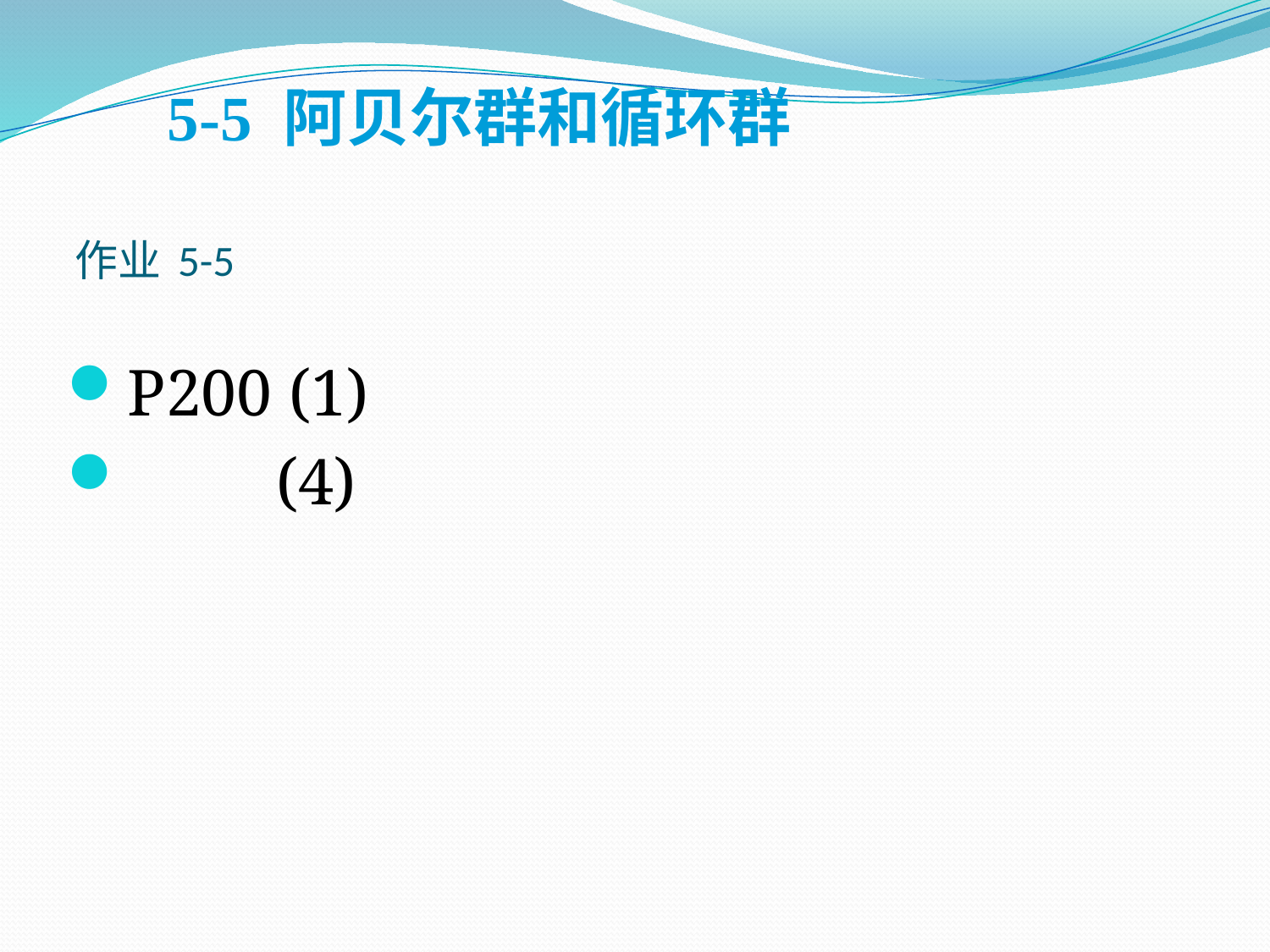

5-5 阿贝尔群和循环群
# 作业 5-5
P200 (1)
         (4)